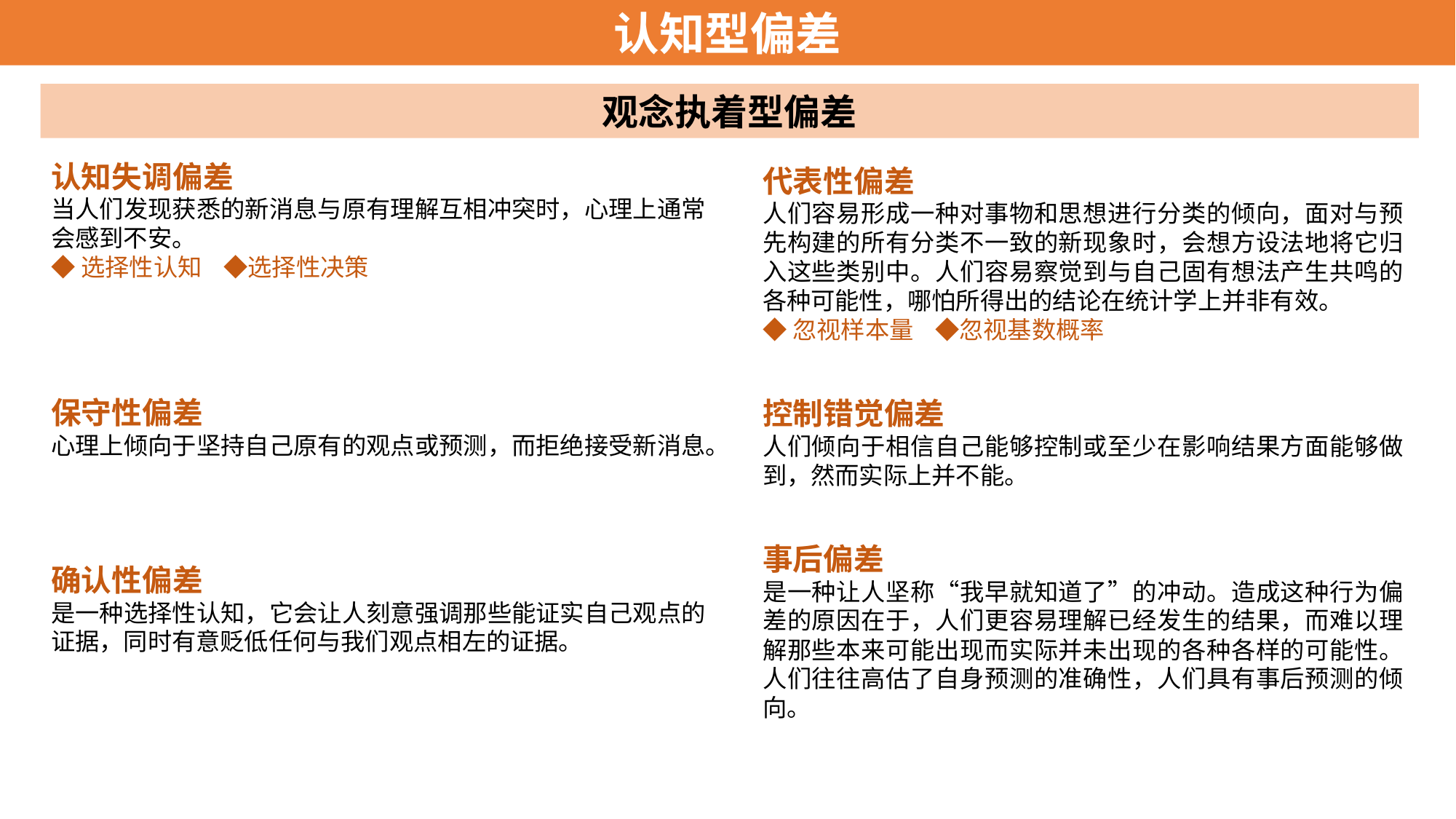

认知型偏差
观念执着型偏差
认知失调偏差
当人们发现获悉的新消息与原有理解互相冲突时，心理上通常会感到不安。
◆选择性认知    ◆选择性决策

保守性偏差
心理上倾向于坚持自己原有的观点或预测，而拒绝接受新消息。

确认性偏差
是一种选择性认知，它会让人刻意强调那些能证实自己观点的证据，同时有意贬低任何与我们观点相左的证据。
代表性偏差
人们容易形成一种对事物和思想进行分类的倾向，面对与预先构建的所有分类不一致的新现象时，会想方设法地将它归入这些类别中。人们容易察觉到与自己固有想法产生共鸣的各种可能性，哪怕所得出的结论在统计学上并非有效。
◆忽视样本量    ◆忽视基数概率

控制错觉偏差
人们倾向于相信自己能够控制或至少在影响结果方面能够做到，然而实际上并不能。

事后偏差
是一种让人坚称“我早就知道了”的冲动。造成这种行为偏差的原因在于，人们更容易理解已经发生的结果，而难以理解那些本来可能出现而实际并未出现的各种各样的可能性。人们往往高估了自身预测的准确性，人们具有事后预测的倾向。